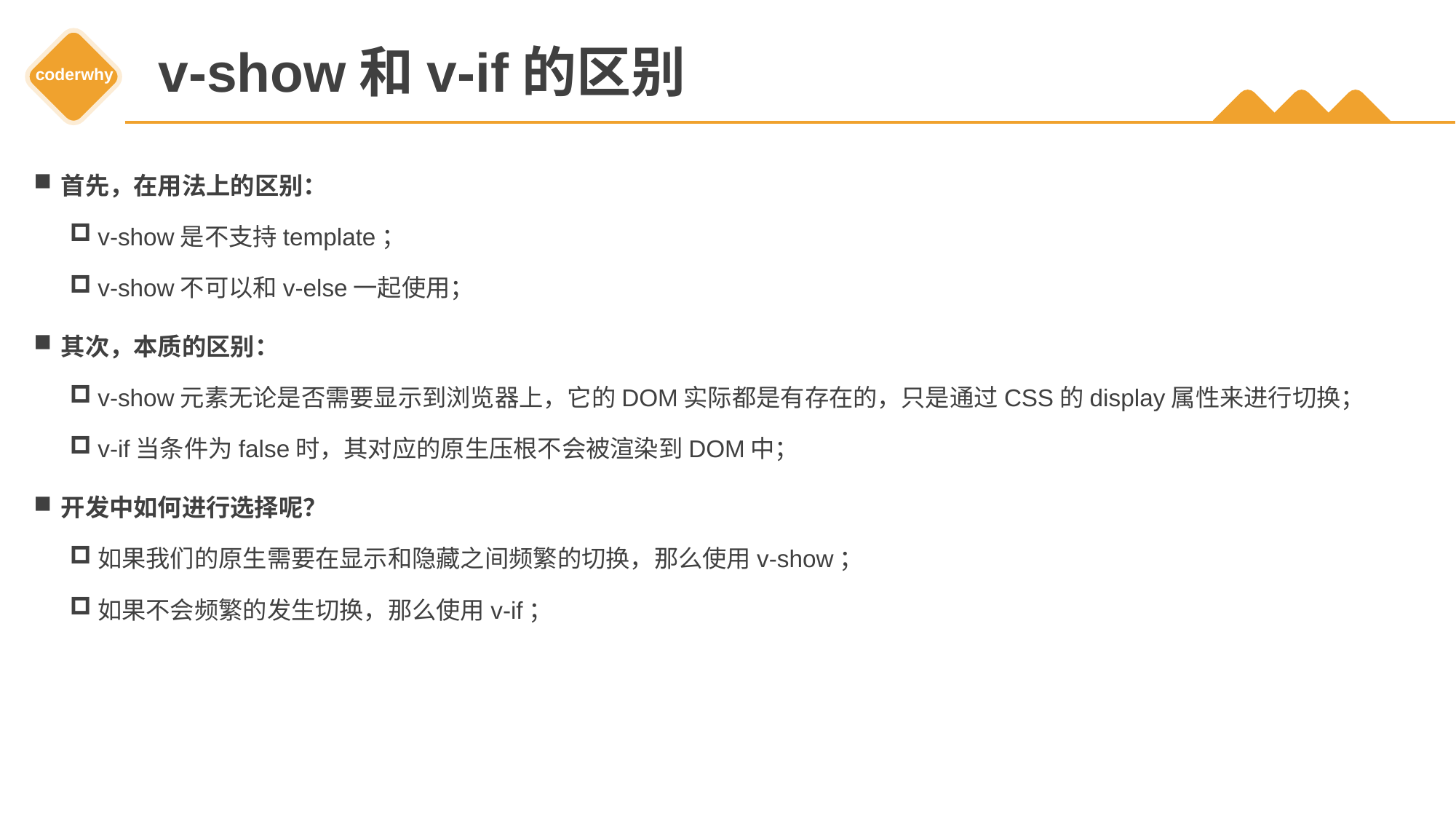

# v-show和v-if的区别
首先，在用法上的区别：
v-show是不支持template；
v-show不可以和v-else一起使用；
其次，本质的区别：
v-show元素无论是否需要显示到浏览器上，它的DOM实际都是有存在的，只是通过CSS的display属性来进行切换；
v-if当条件为false时，其对应的原生压根不会被渲染到DOM中；
开发中如何进行选择呢？
如果我们的原生需要在显示和隐藏之间频繁的切换，那么使用v-show；
如果不会频繁的发生切换，那么使用v-if；